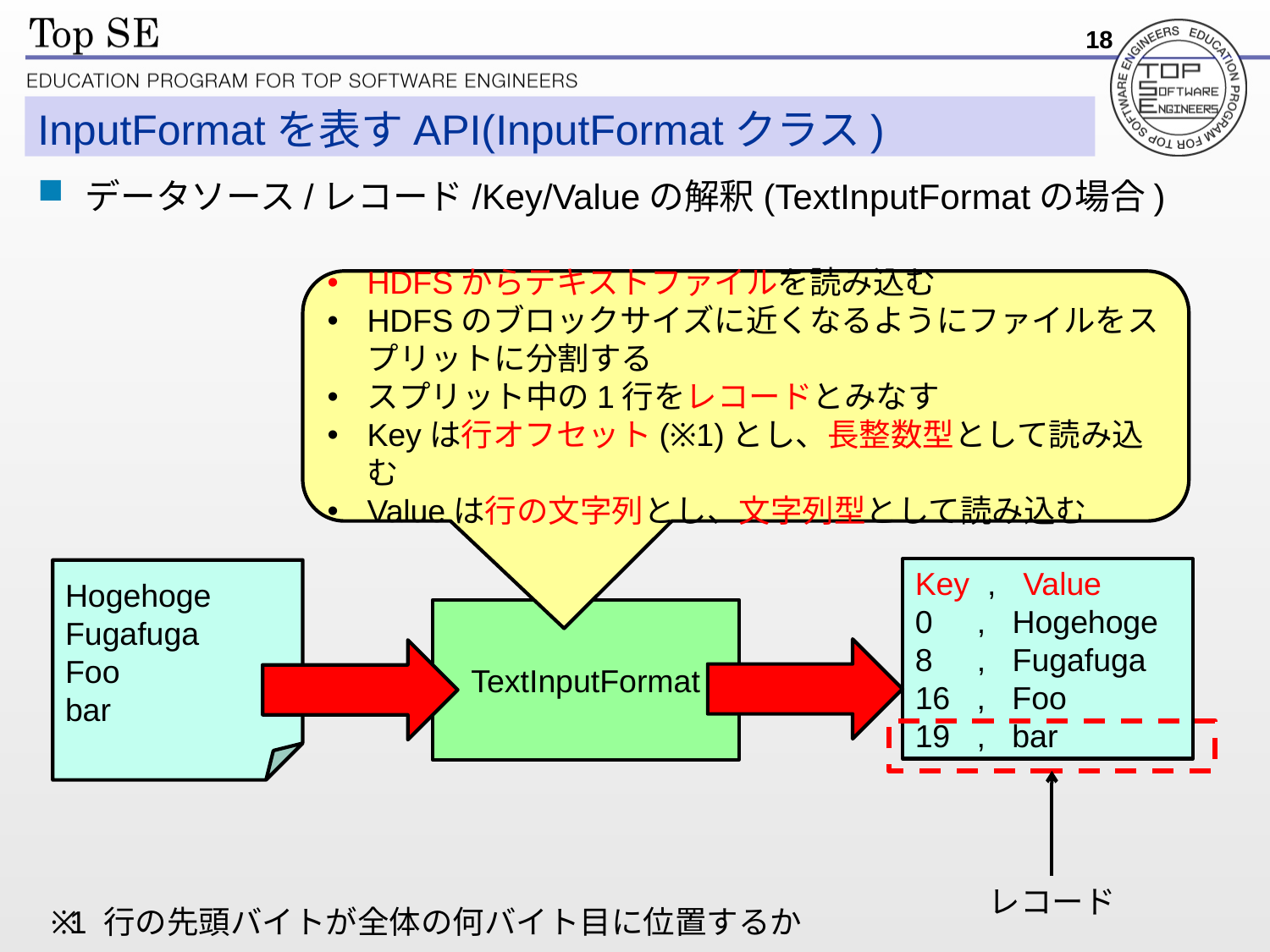

18
# InputFormatを表すAPI(InputFormatクラス)
データソース/レコード/Key/Valueの解釈(TextInputFormatの場合)
HDFSからテキストファイルを読み込む
HDFSのブロックサイズに近くなるようにファイルをスプリットに分割する
スプリット中の1行をレコードとみなす
Keyは行オフセット(※1)とし、長整数型として読み込む
Valueは行の文字列とし、文字列型として読み込む
Key  ,   Value
0     ,   Hogehoge
8     ,   Fugafuga
16   ,   Foo
19   ,   bar
Hogehoge
Fugafuga
Foo
bar
TextInputFormat

レコード
※1 行の先頭バイトが全体の何バイト目に位置するか